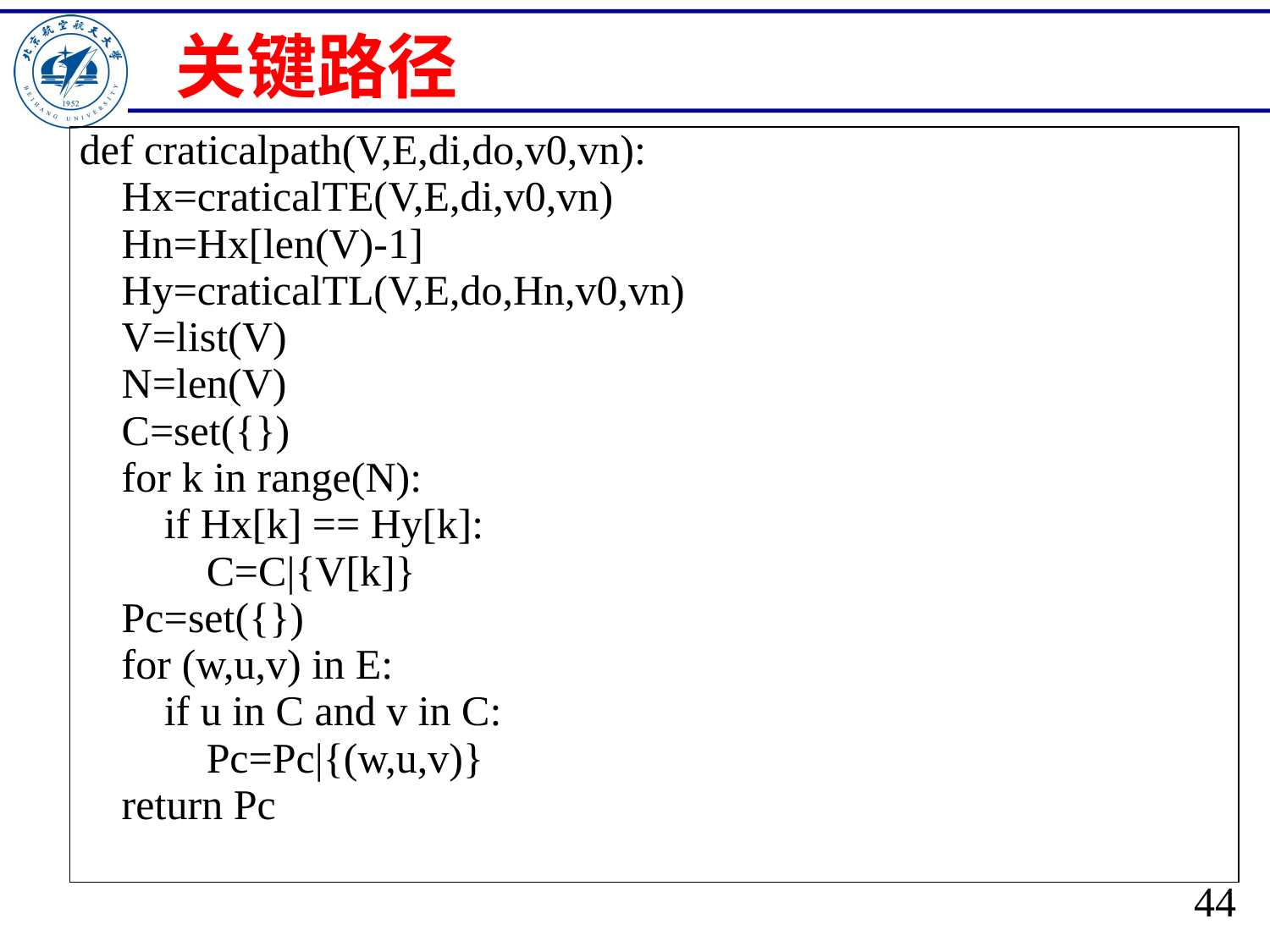

# 关键路径
| def craticalpath(V,E,di,do,v0,vn): Hx=craticalTE(V,E,di,v0,vn) Hn=Hx[len(V)-1] Hy=craticalTL(V,E,do,Hn,v0,vn) V=list(V) N=len(V) C=set({}) for k in range(N): if Hx[k] == Hy[k]: C=C|{V[k]} Pc=set({}) for (w,u,v) in E: if u in C and v in C: Pc=Pc|{(w,u,v)} return Pc |
| --- |